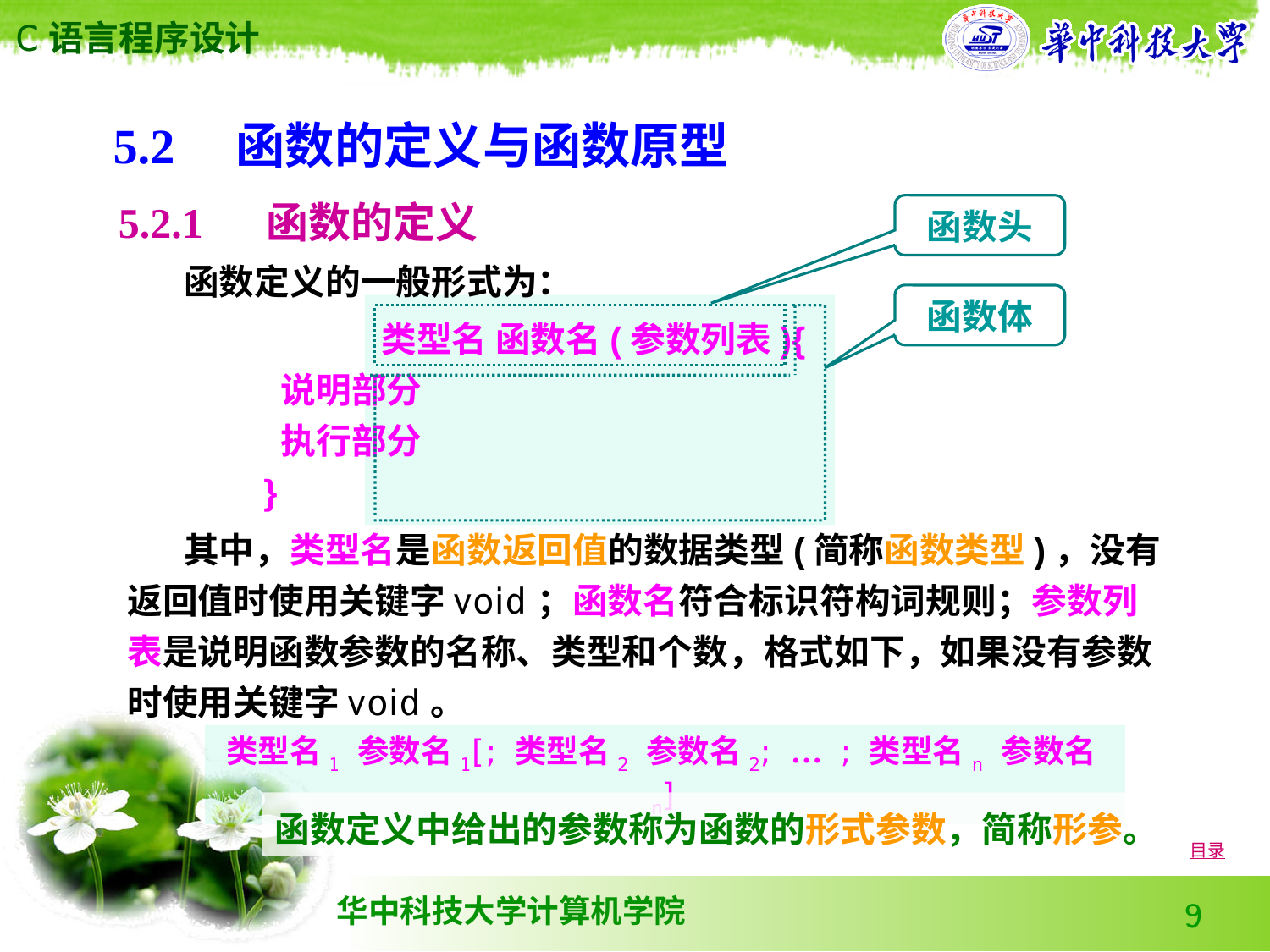

5.2　函数的定义与函数原型
5.2.1 　函数的定义
函数头
      函数定义的一般形式为：
		类型名 函数名(参数列表){
                  说明部分
                  执行部分
              }
      其中，类型名是函数返回值的数据类型(简称函数类型)，没有返回值时使用关键字void；函数名符合标识符构词规则；参数列表是说明函数参数的名称、类型和个数，格式如下，如果没有参数时使用关键字void。
函数体

类型名1 参数名1[; 类型名2 参数名2;  …  ; 类型名n 参数名n]
函数定义中给出的参数称为函数的形式参数，简称形参。
目录
9